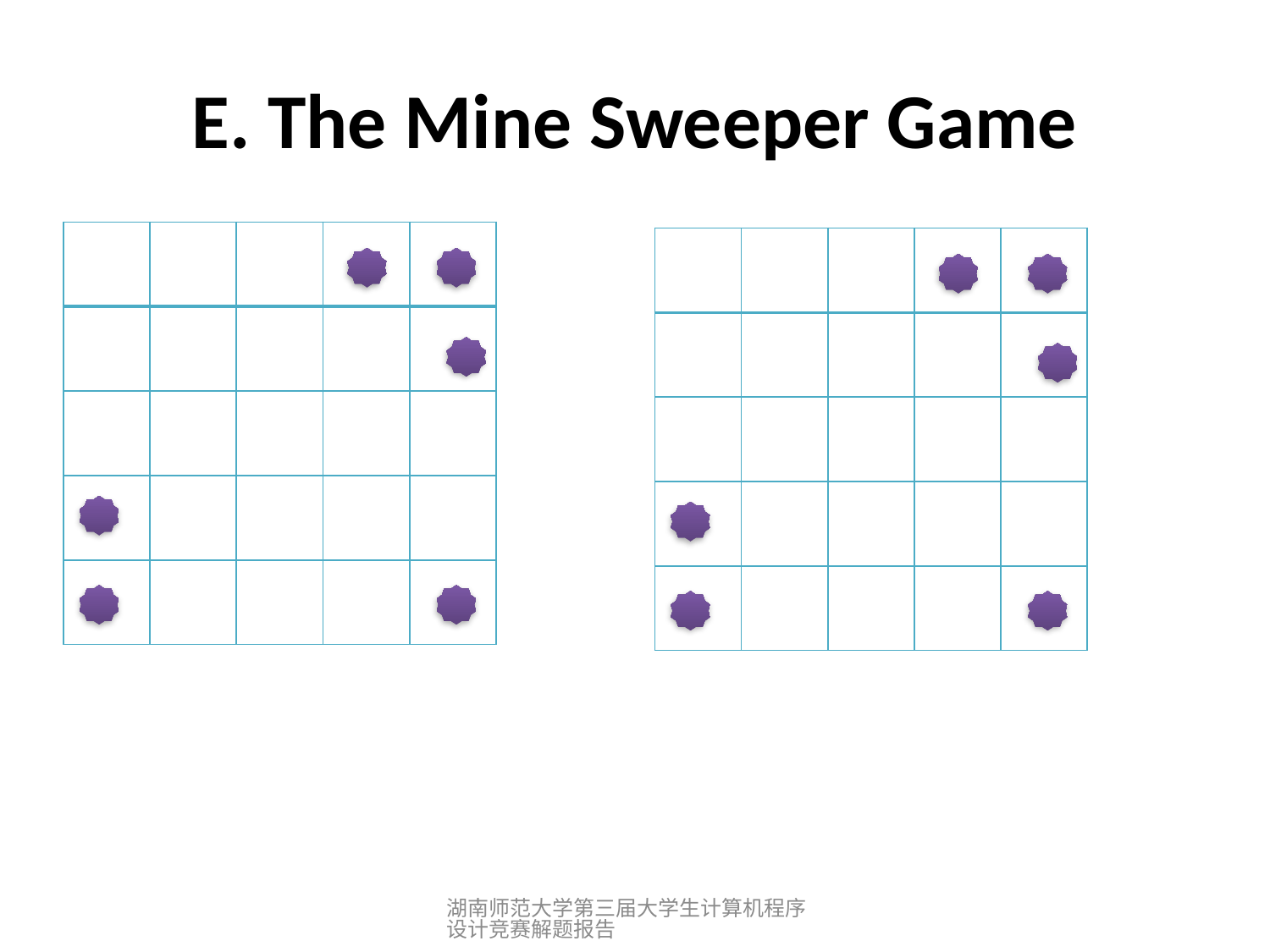

# E. The Mine Sweeper Game
|  |  |  |  |  |
| --- | --- | --- | --- | --- |
|  |  |  |  |  |
|  |  |  |  |  |
|  |  |  |  |  |
|  |  |  |  |  |
|  |  | 1 |  |  |
| --- | --- | --- | --- | --- |
|  |  | 1 | 3 |  |
| 1 | 1 |  | 1 | 1 |
|  | 2 |  | 1 | 1 |
|  | 2 |  | 1 |  |

湖南师范大学第三届大学生计算机程序设计竞赛解题报告